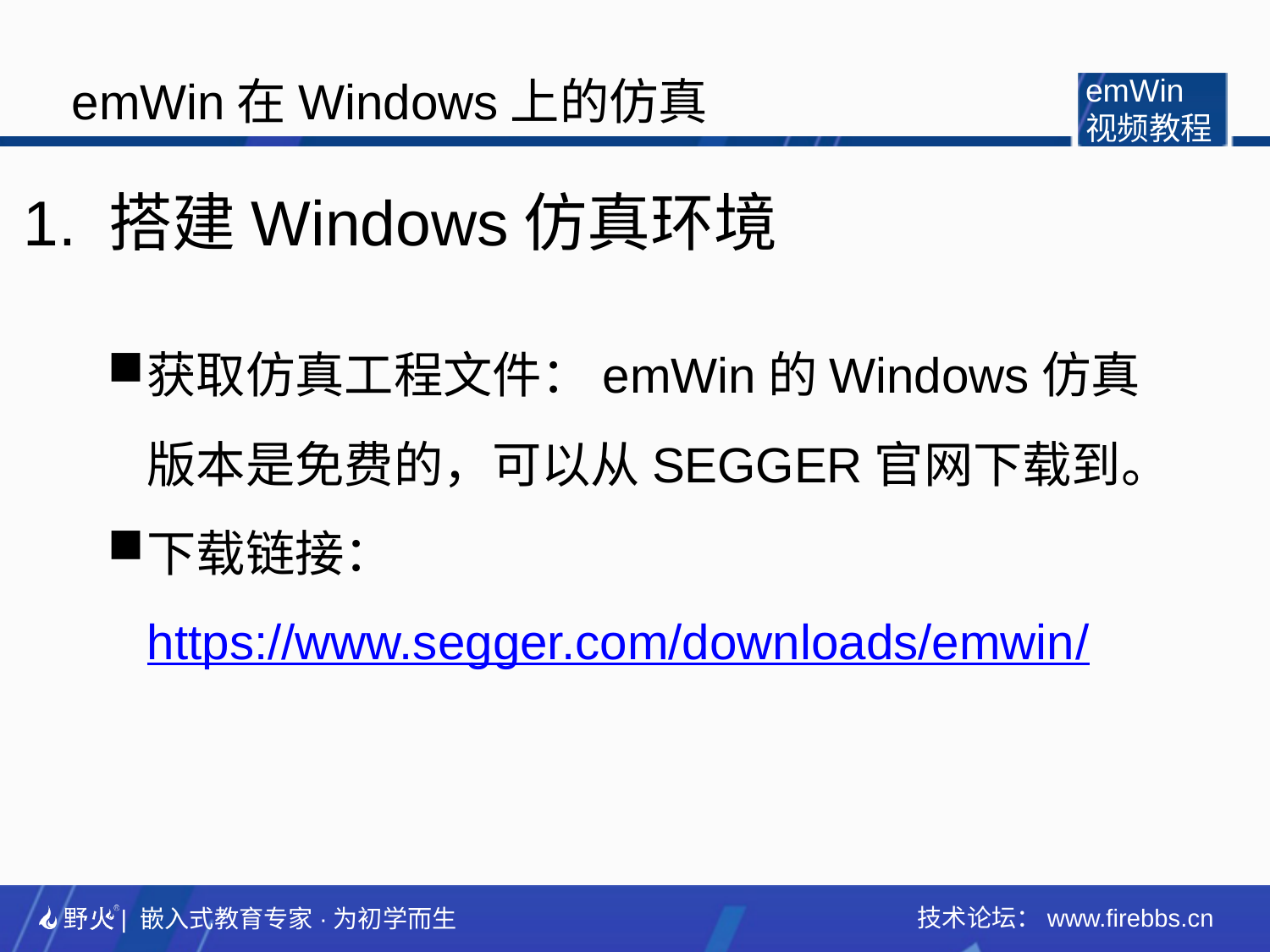

emWin在Windows上的仿真
emWin
视频教程
1. 搭建Windows仿真环境
获取仿真工程文件：emWin的Windows仿真版本是免费的，可以从SEGGER官网下载到。
下载链接：https://www.segger.com/downloads/emwin/